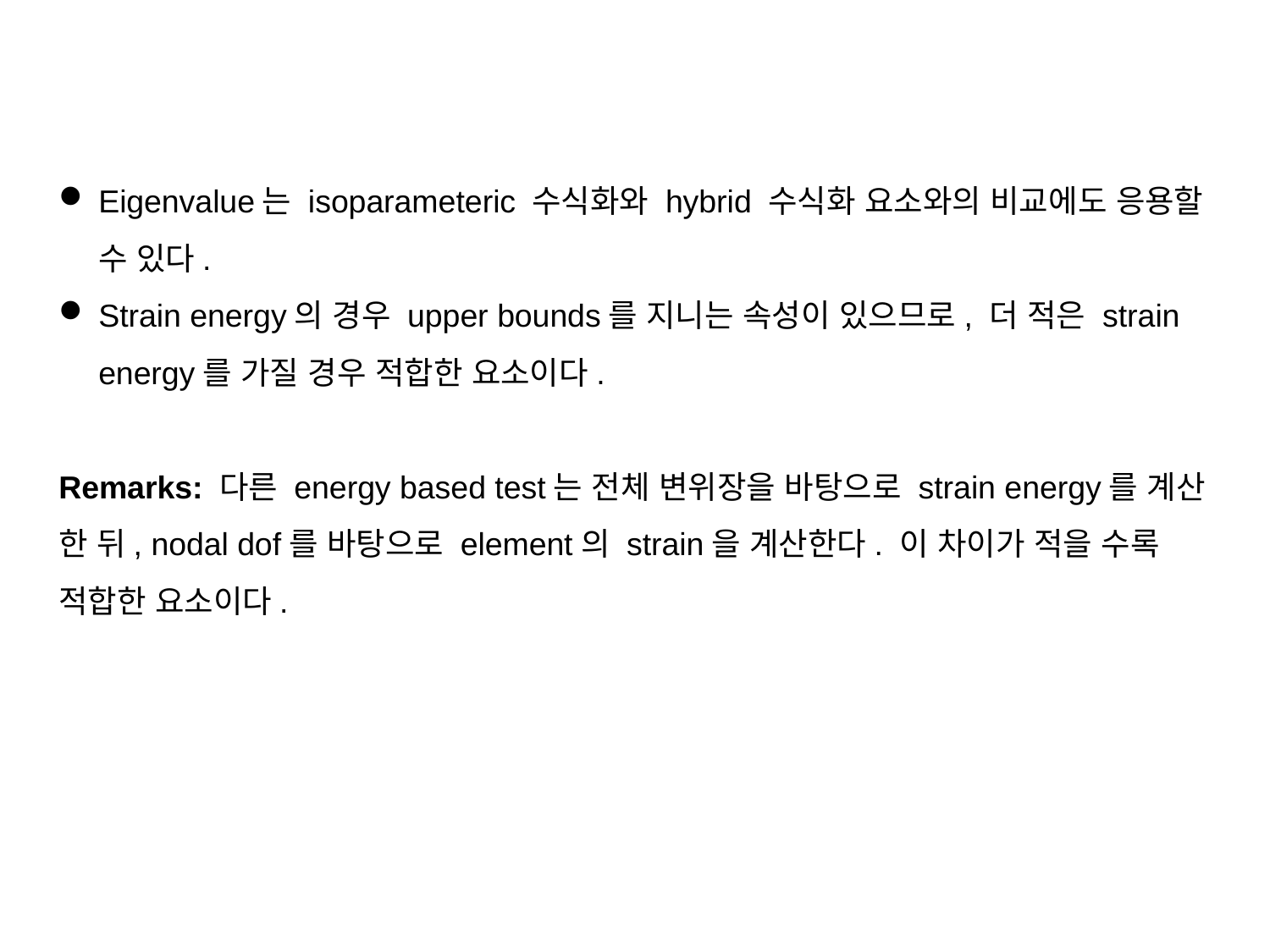

Eigenvalue는 isoparameteric 수식화와 hybrid 수식화 요소와의 비교에도 응용할 수 있다.
Strain energy의 경우 upper bounds를 지니는 속성이 있으므로, 더 적은 strain energy를 가질 경우 적합한 요소이다.

Remarks: 다른 energy based test는 전체 변위장을 바탕으로 strain energy를 계산 한 뒤, nodal dof를 바탕으로 element의 strain을 계산한다. 이 차이가 적을 수록 적합한 요소이다.